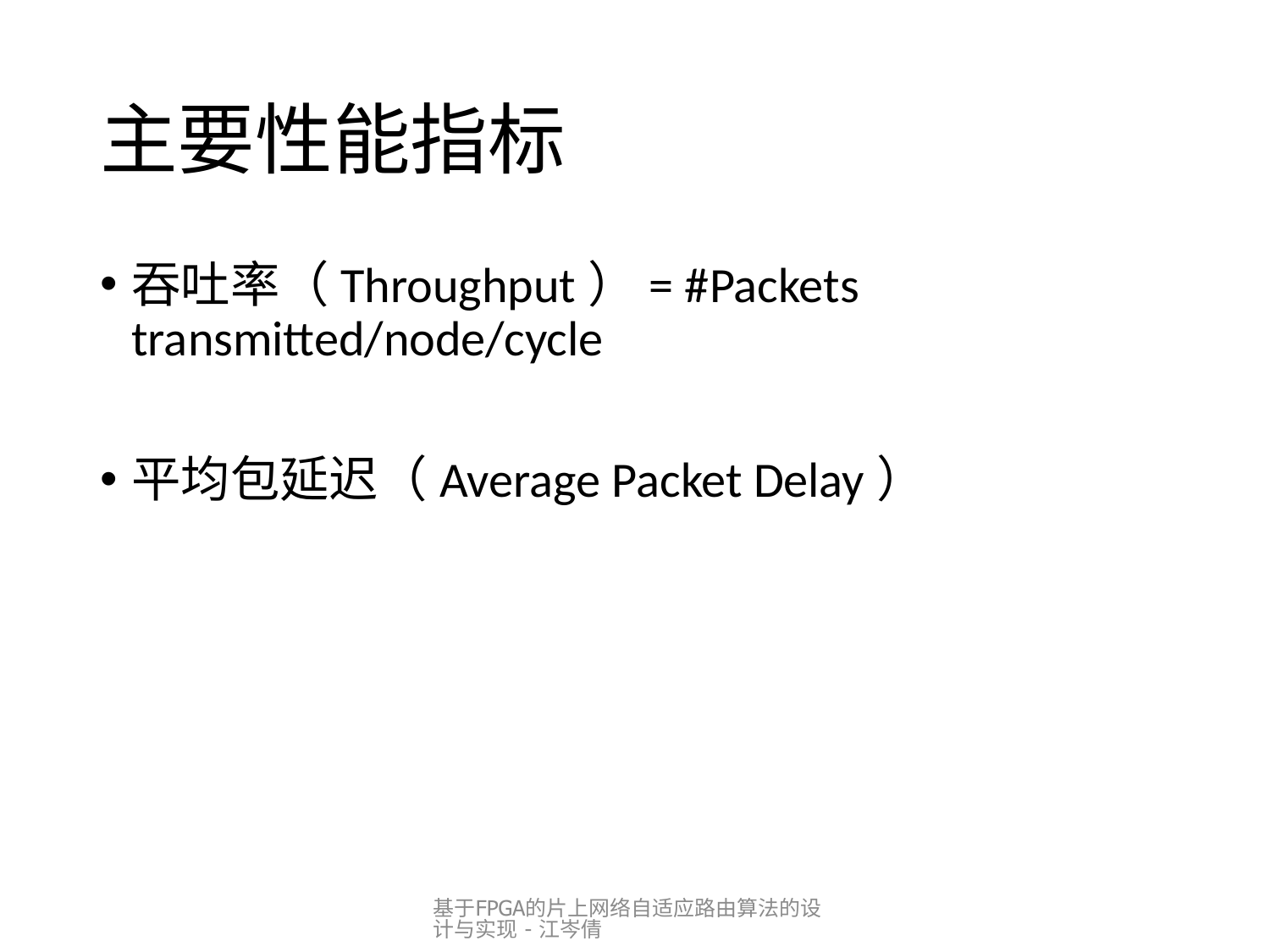

# 主要性能指标
吞吐率（Throughput）= #Packets transmitted/node/cycle

平均包延迟（Average Packet Delay）
基于FPGA的片上网络自适应路由算法的设计与实现 - 江岑倩
9